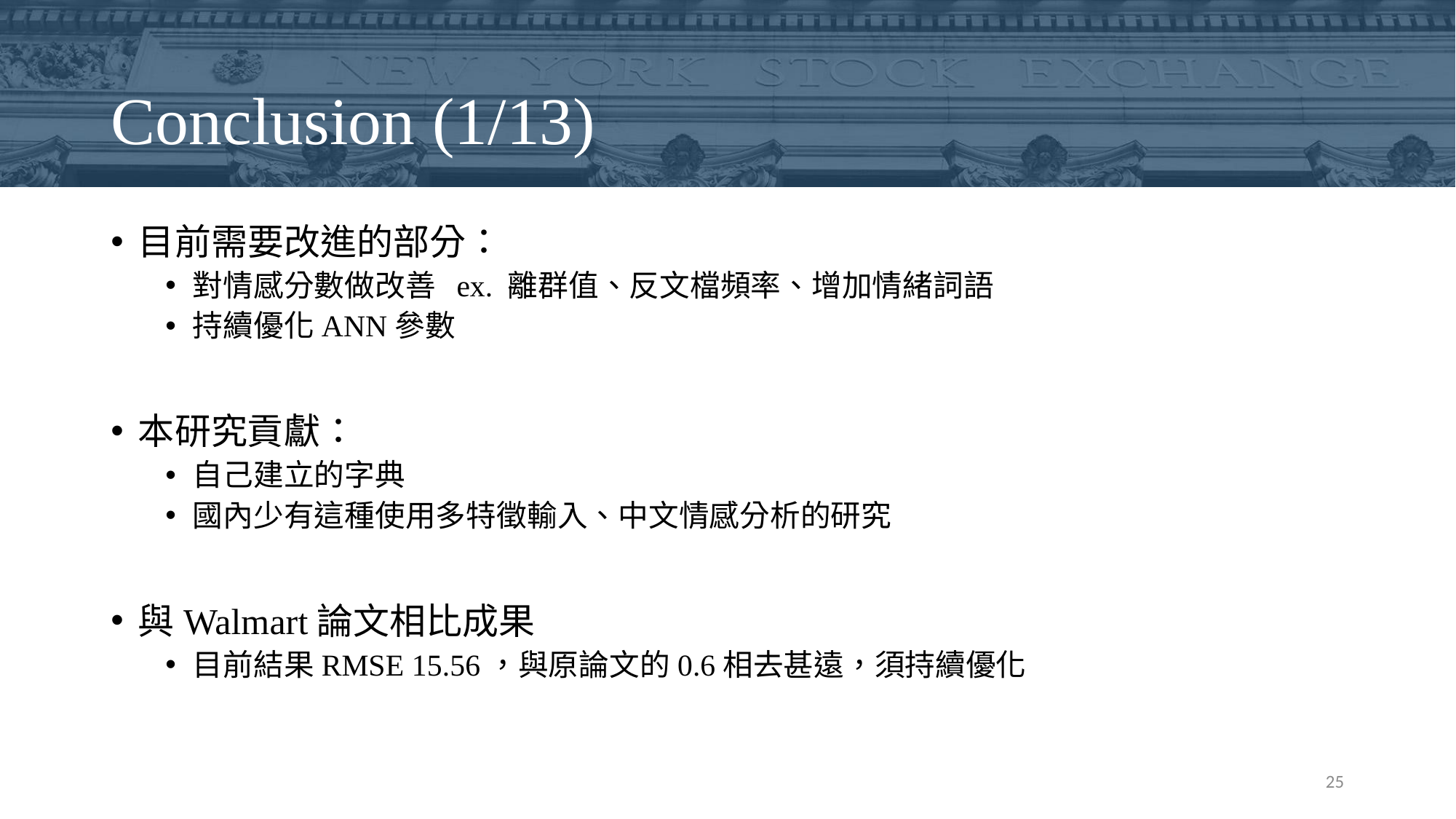

# Conclusion (1/13)
目前需要改進的部分：
對情感分數做改善  ex. 離群值、反文檔頻率、增加情緒詞語
持續優化ANN參數

本研究貢獻：
自己建立的字典
國內少有這種使用多特徵輸入、中文情感分析的研究

與Walmart論文相比成果
目前結果RMSE 15.56，與原論文的0.6相去甚遠，須持續優化
25